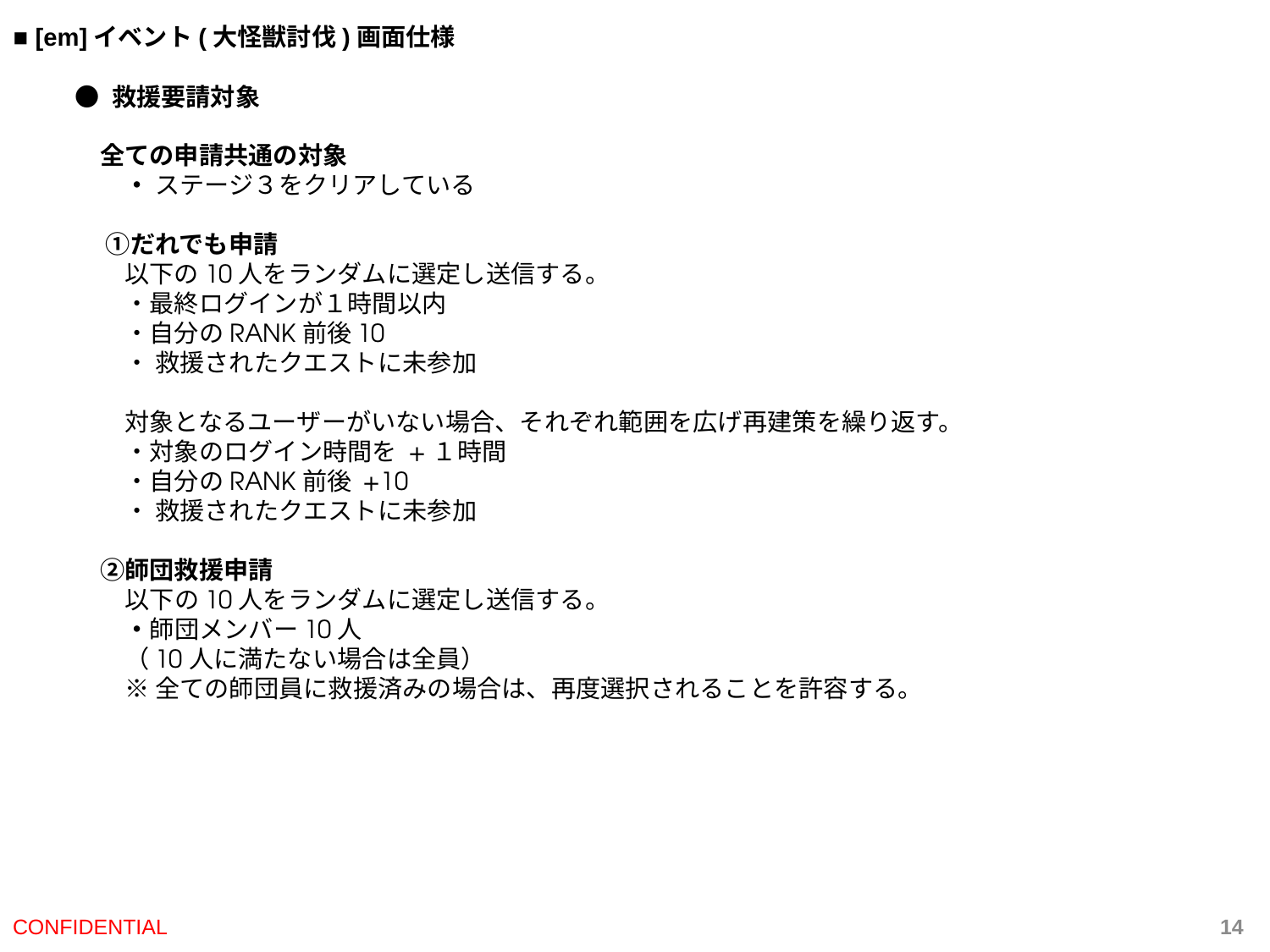

■ [em]イベント(大怪獣討伐)画面仕様
● 救援要請対象

　全ての申請共通の対象
　　・ ステージ３をクリアしている

　 ①だれでも申請
　　以下の10人をランダムに選定し送信する。
　　・最終ログインが１時間以内
　　・自分のRANK前後10
　　・ 救援されたクエストに未参加

　　対象となるユーザーがいない場合、それぞれ範囲を広げ再建策を繰り返す。
　　・対象のログイン時間を +１時間
　　・自分のRANK前後 +10
　　・ 救援されたクエストに未参加

　②師団救援申請
　　以下の10人をランダムに選定し送信する。
　　・師団メンバー10人
　　（10人に満たない場合は全員）
　　※ 全ての師団員に救援済みの場合は、再度選択されることを許容する。

CONFIDENTIAL
14